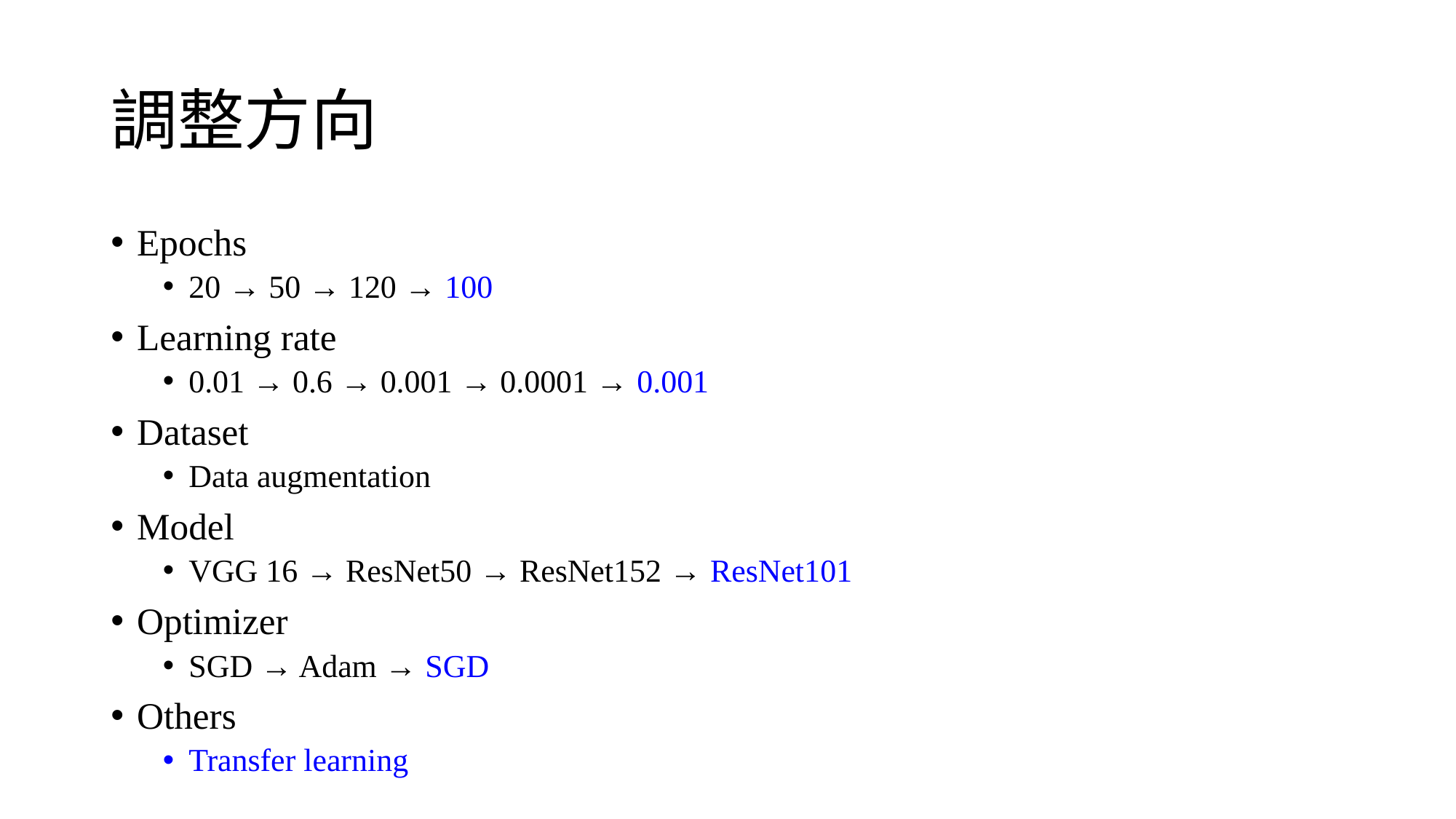

# 調整方向
Epochs
20 → 50 → 120 → 100
Learning rate
0.01 → 0.6 → 0.001 → 0.0001 → 0.001
Dataset
Data augmentation
Model
VGG 16 → ResNet50 → ResNet152 → ResNet101
Optimizer
SGD → Adam → SGD
Others
Transfer learning